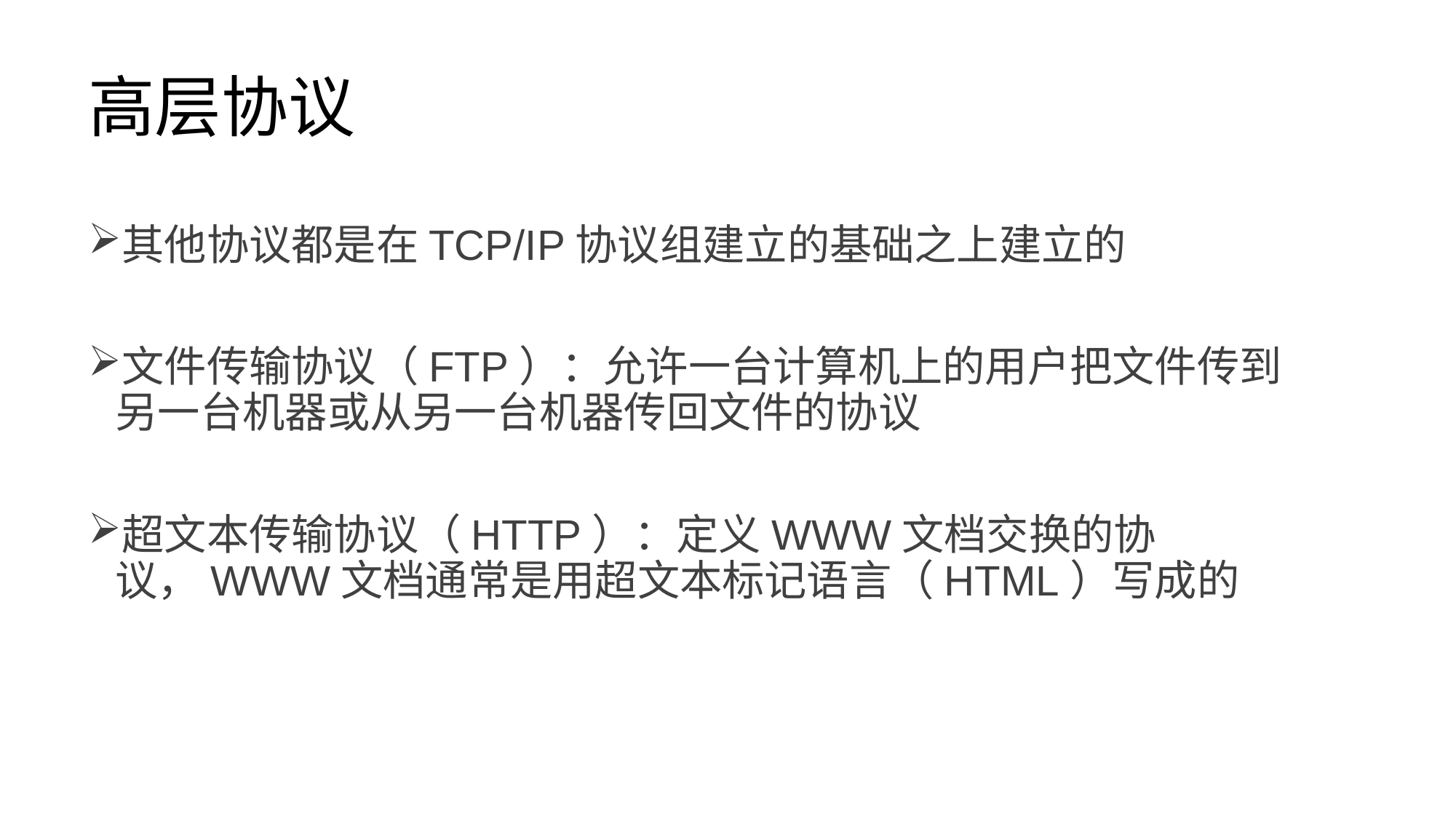

# 高层协议
其他协议都是在TCP/IP协议组建立的基础之上建立的

文件传输协议（FTP）：允许一台计算机上的用户把文件传到另一台机器或从另一台机器传回文件的协议

超文本传输协议（HTTP）：定义WWW文档交换的协议，WWW文档通常是用超文本标记语言（HTML）写成的